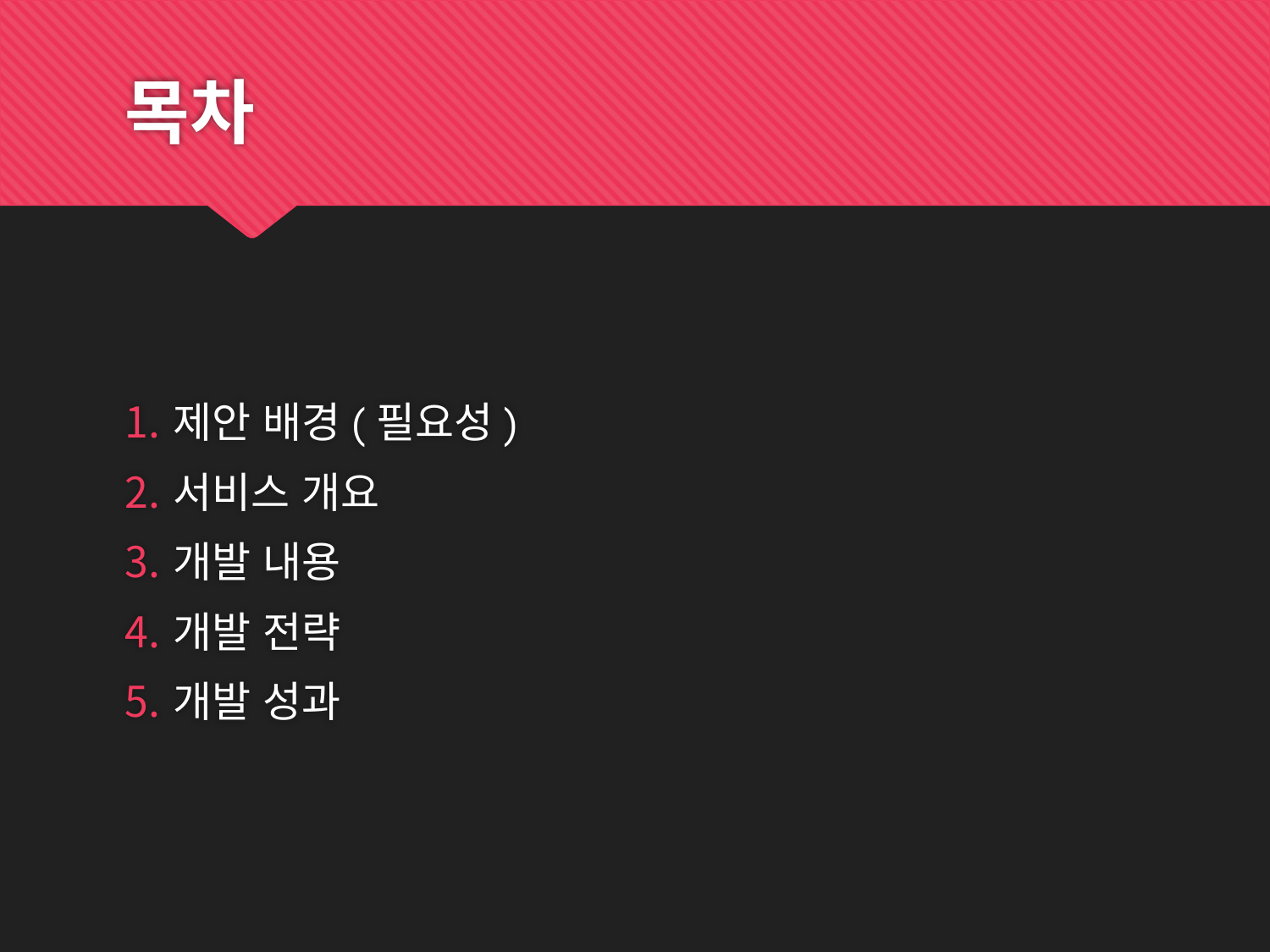

# 목차
제안 배경(필요성)
서비스 개요
개발 내용
개발 전략
개발 성과